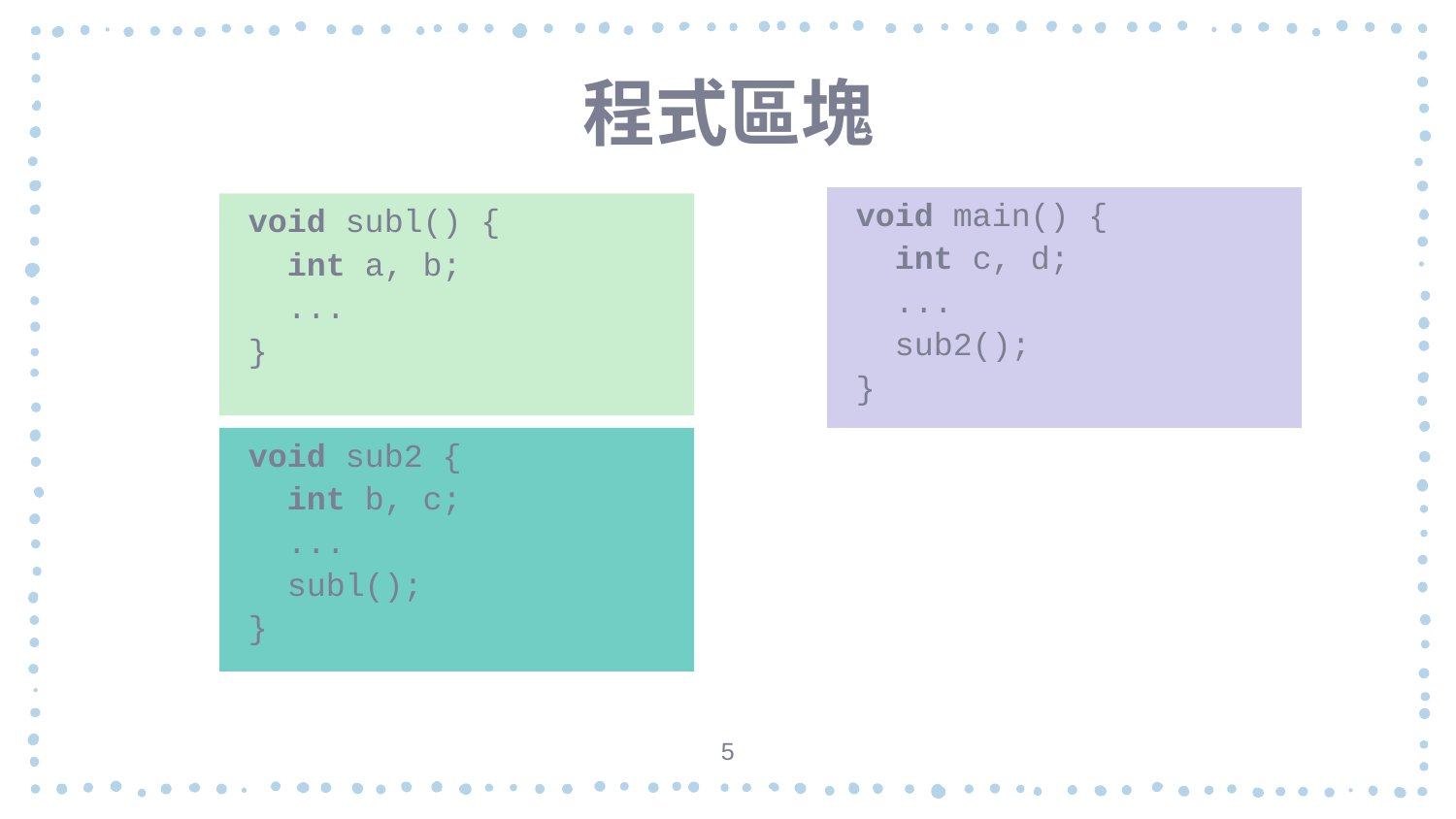

# 程式區塊
void main() {
  int c, d;
  ...
  sub2();
}
void subl() {
  int a, b;
  ...
}
void sub2 {
  int b, c;
  ...
  subl();
}
5